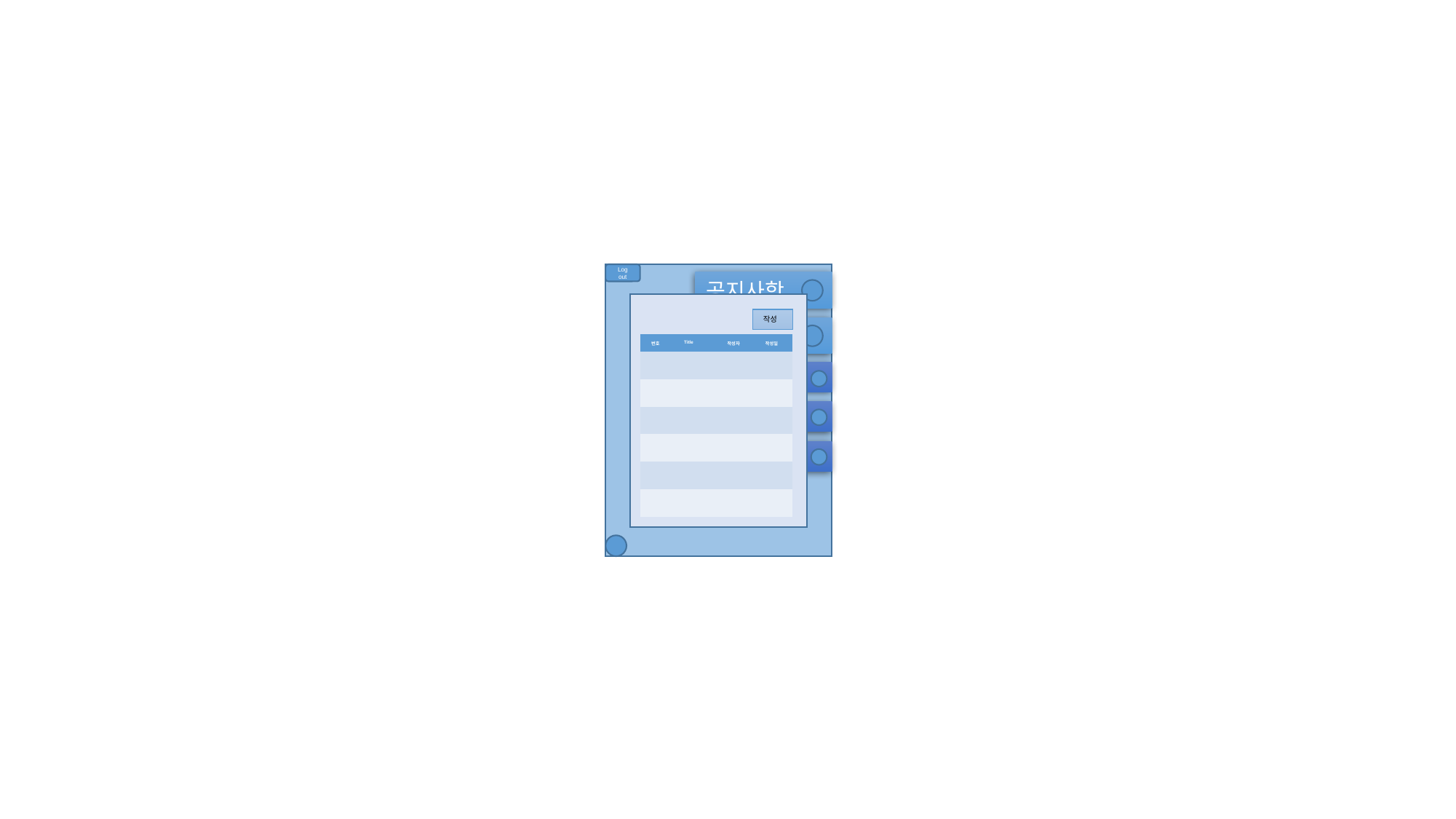

Log out
공지사항

작성
게시판

| 번호 | Title | 작성자 | 작성일 |
| --- | --- | --- | --- |
|  |  |  |  |
|  |  |  |  |
|  |  |  |  |
|  |  |  |  |
|  |  |  |  |
|  |  |  |  |
자유게시판

logo
요청게시판

Tip